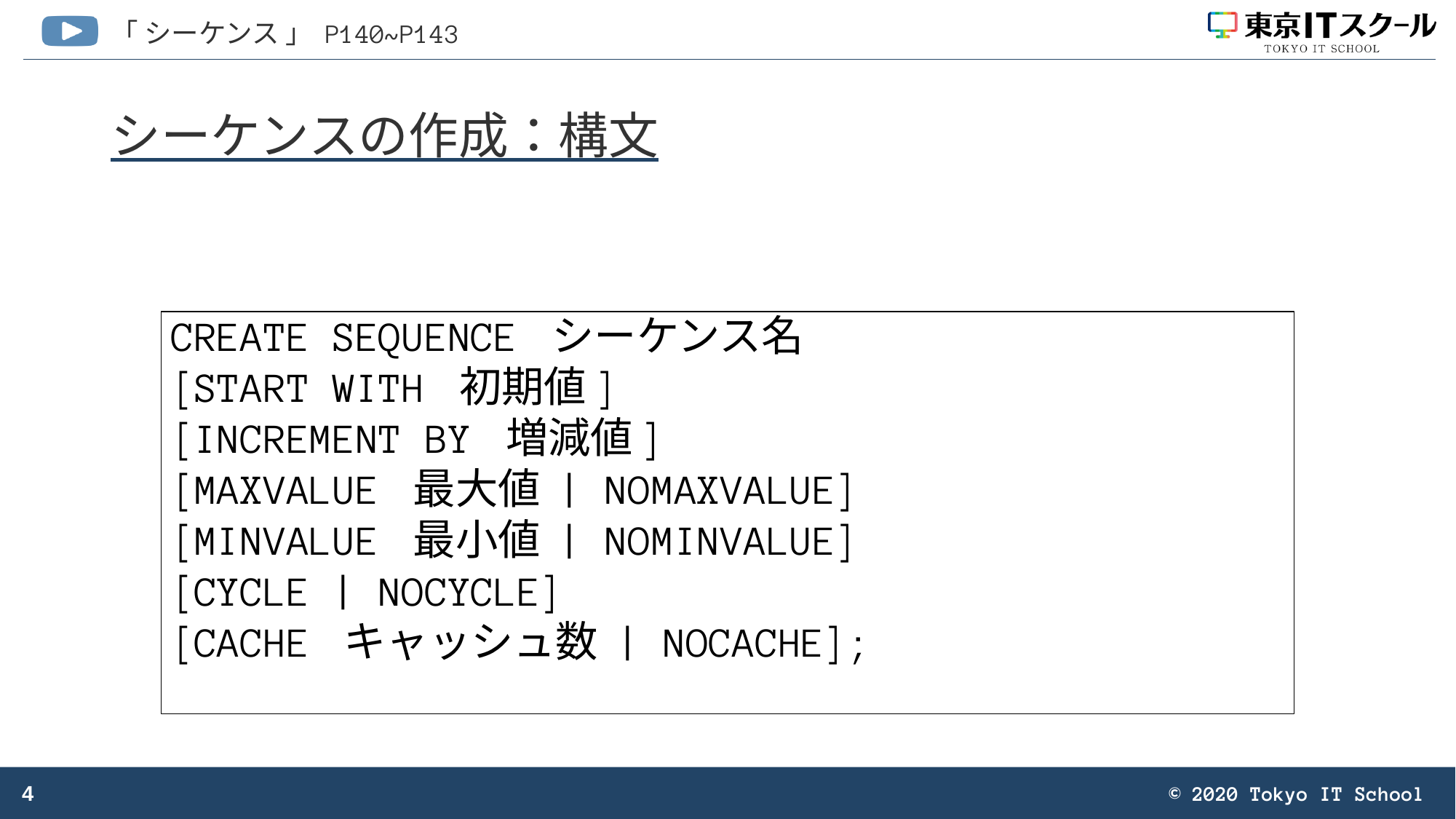

# シーケンスの作成：構文

CREATE SEQUENCE シーケンス名
[START WITH 初期値]
[INCREMENT BY 増減値]
[MAXVALUE 最大値 | NOMAXVALUE]
[MINVALUE 最小値 | NOMINVALUE]
[CYCLE | NOCYCLE]
[CACHE キャッシュ数 | NOCACHE];

4